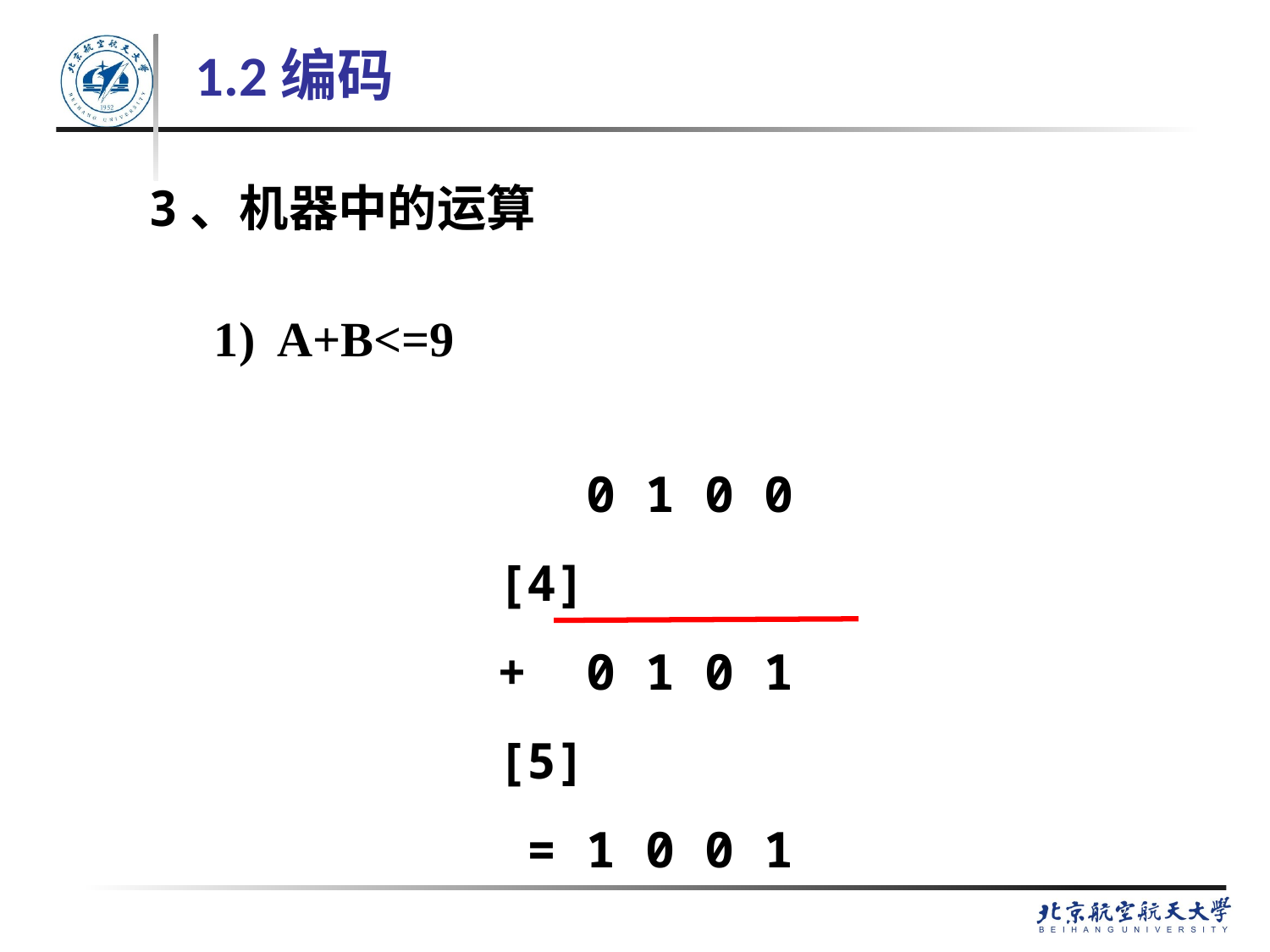

1.2编码
3、机器中的运算
1)  A+B<=9
   0 1 0 0 [4]
+  0 1 0 1 [5]
 = 1 0 0 1
42